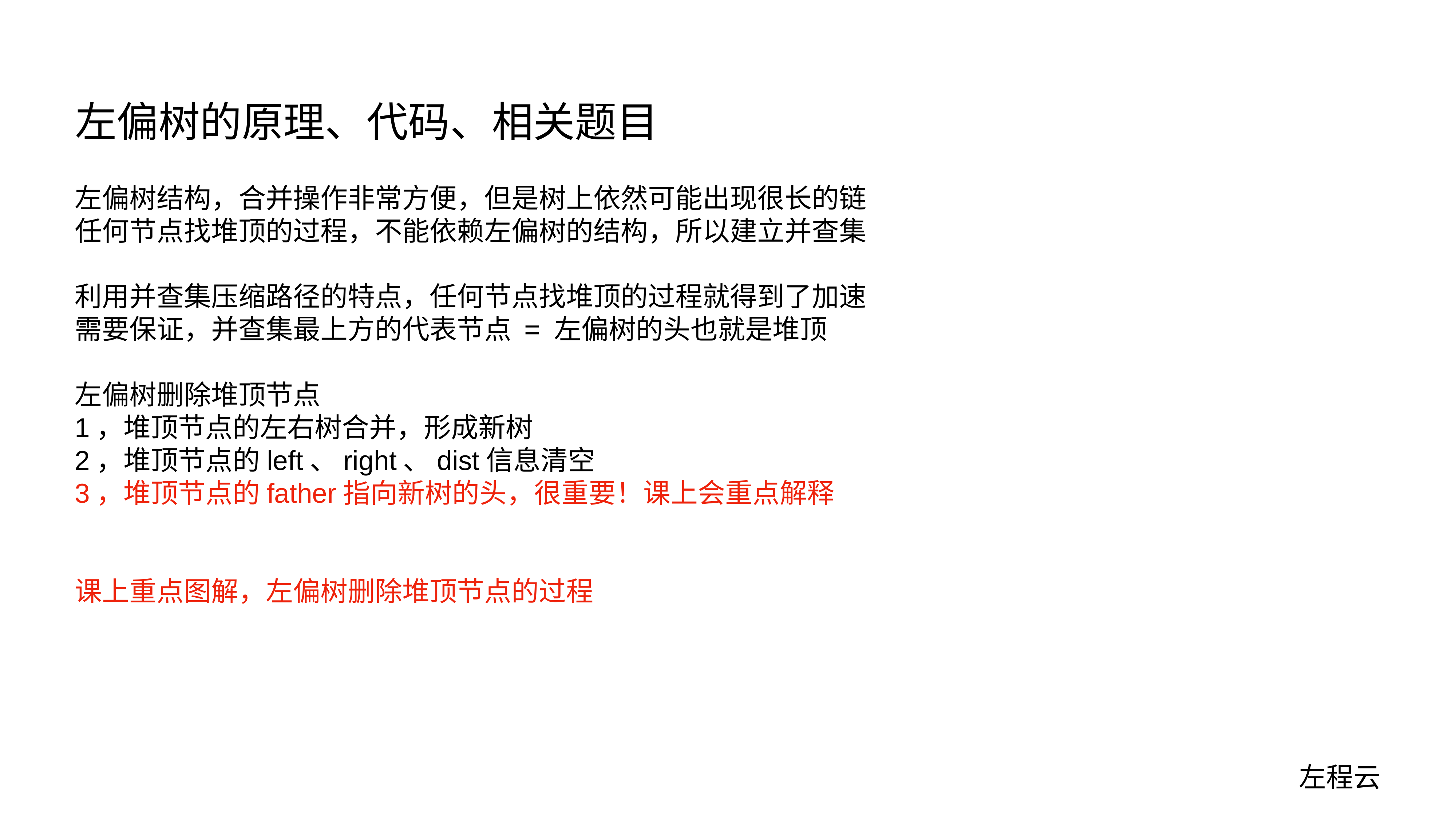

# 左偏树的原理、代码、相关题目
左偏树结构，合并操作非常方便，但是树上依然可能出现很长的链
任何节点找堆顶的过程，不能依赖左偏树的结构，所以建立并查集

利用并查集压缩路径的特点，任何节点找堆顶的过程就得到了加速
需要保证，并查集最上方的代表节点 = 左偏树的头也就是堆顶

左偏树删除堆顶节点
1，堆顶节点的左右树合并，形成新树
2，堆顶节点的left、right、dist信息清空
3，堆顶节点的father指向新树的头，很重要！课上会重点解释

课上重点图解，左偏树删除堆顶节点的过程
左程云